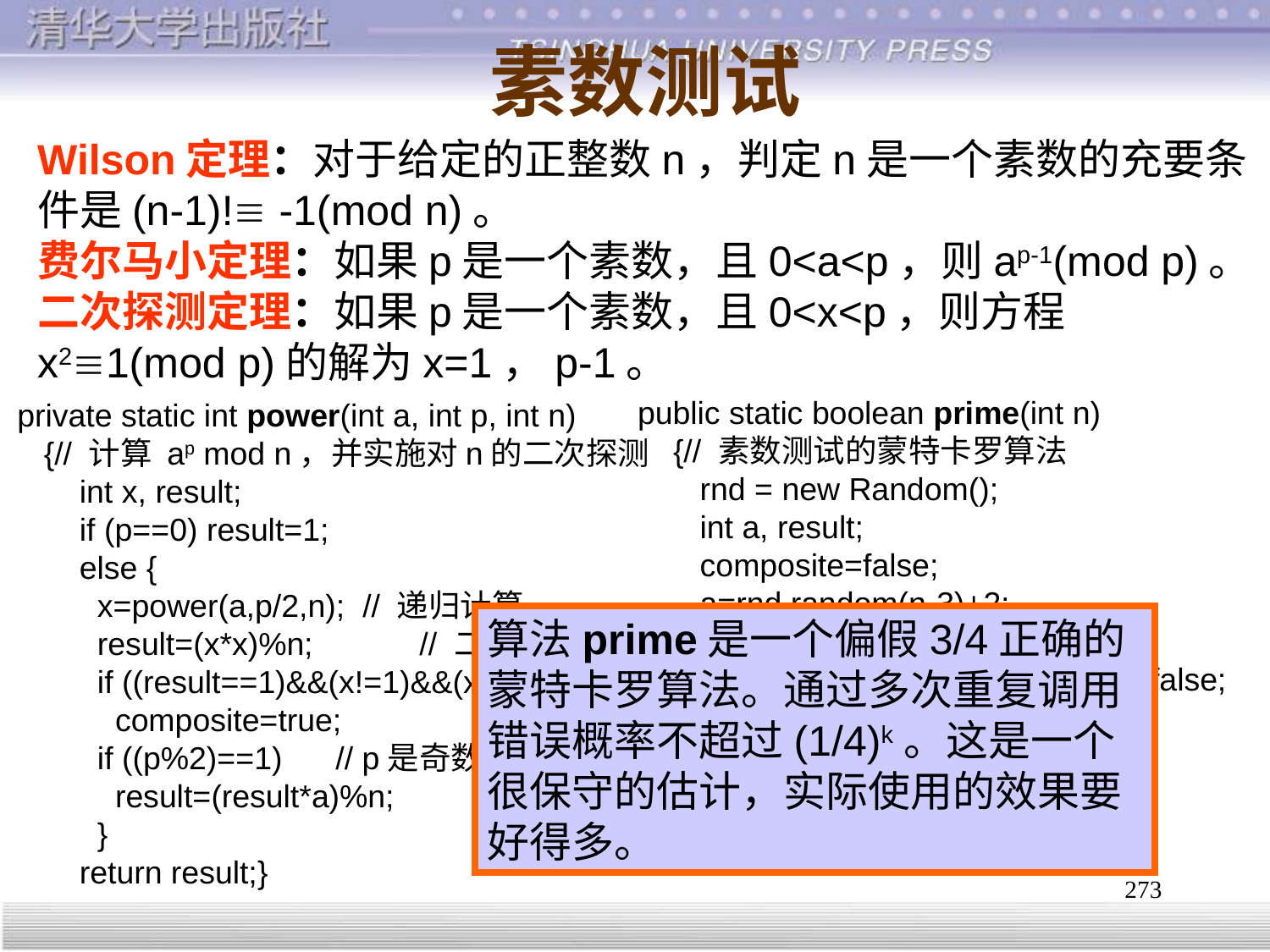

# 素数测试
Wilson定理：对于给定的正整数n，判定n是一个素数的充要条件是(n-1)!≡ -1(mod n)。
费尔马小定理：如果p是一个素数，且0<a<p，则ap-1(mod p)。
二次探测定理：如果p是一个素数，且0<x<p，则方程x2≡1(mod p)的解为x=1，p-1。
public static boolean prime(int n)
    {// 素数测试的蒙特卡罗算法
       rnd = new Random();
       int a, result;
       composite=false;
       a=rnd.random(n-3)+2;
       result=power(a,n-1,n);
       if (composite||(result!=1)) return false;
       else return true;
}
private static int power(int a, int p, int n)
   {// 计算 ap mod n，并实施对n的二次探测
       int x, result;
       if (p==0) result=1;
       else {
         x=power(a,p/2,n);  // 递归计算
         result=(x*x)%n;            // 二次探测
         if ((result==1)&&(x!=1)&&(x!=n-1))
           composite=true;
         if ((p%2)==1)      // p是奇数
           result=(result*a)%n;
         }
       return result;}
算法prime是一个偏假3/4正确的蒙特卡罗算法。通过多次重复调用错误概率不超过(1/4)k。这是一个很保守的估计，实际使用的效果要好得多。
273